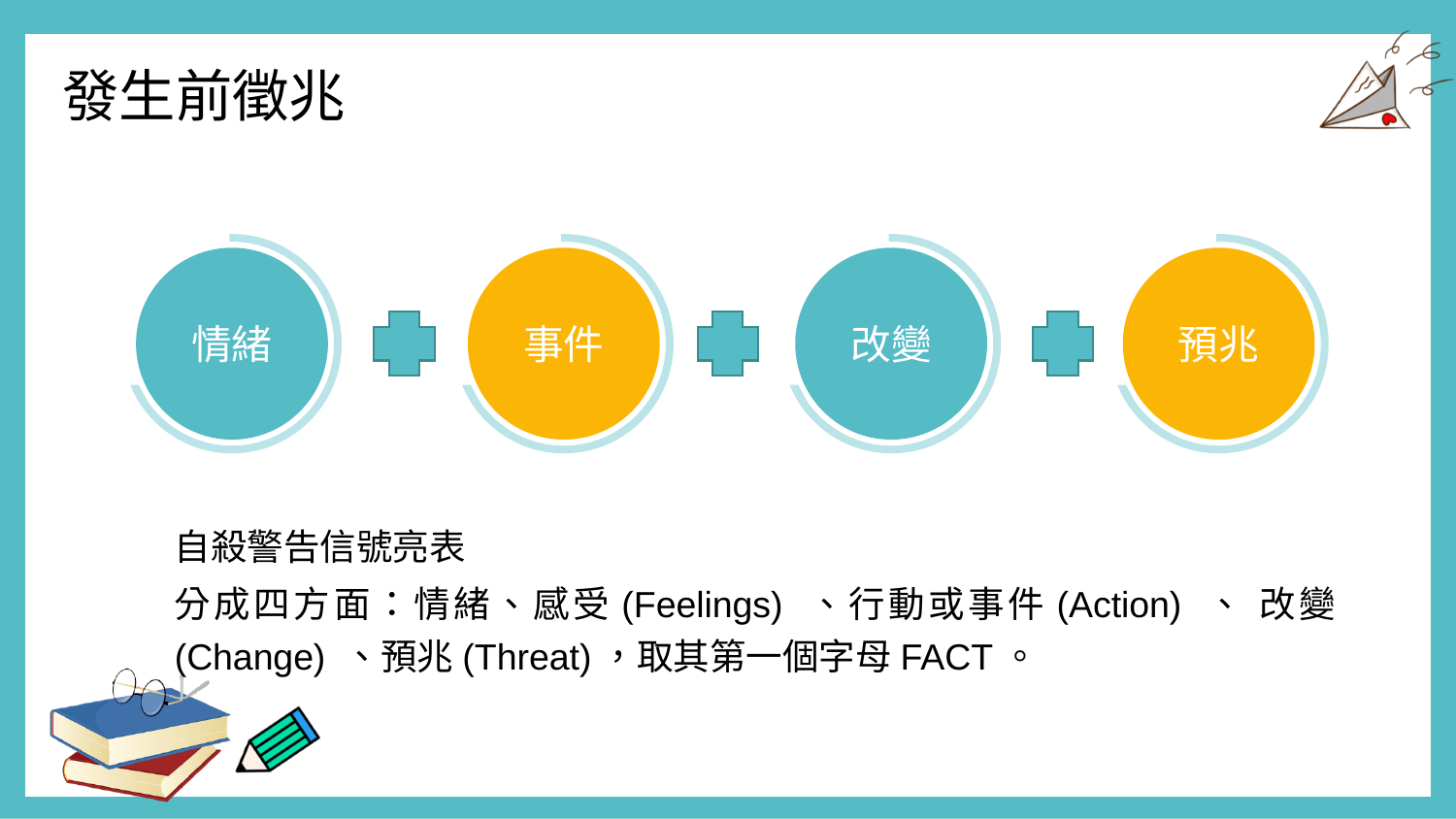

發生前徵兆

情緒

事件

改變

預兆

自殺警告信號亮表
分成四方面：情緒、感受(Feelings) 、行動或事件(Action) 、 改變(Change) 、預兆(Threat)，取其第一個字母FACT。